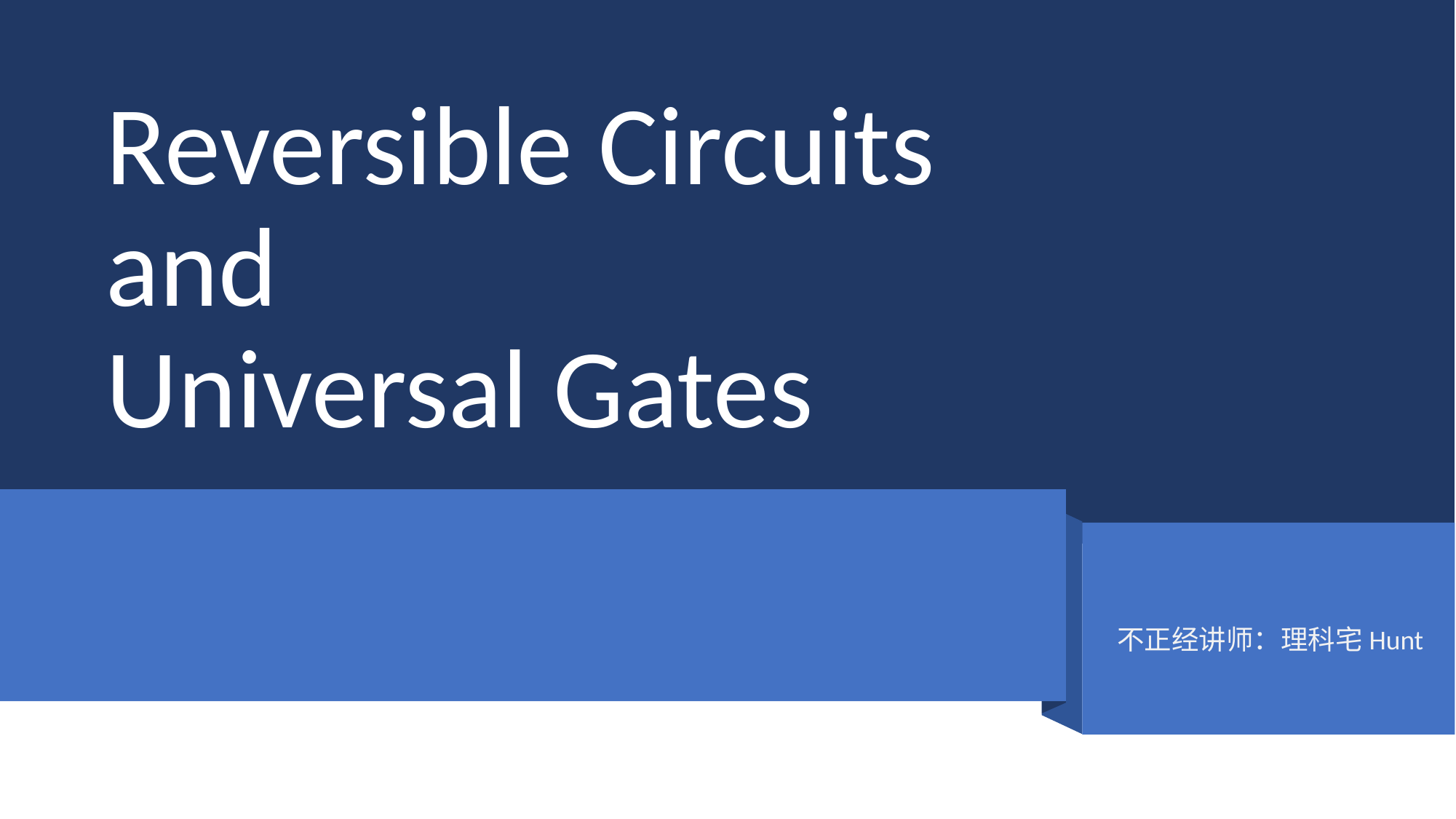

# Reversible Circuits and Universal Gates

不正经讲师：理科宅Hunt